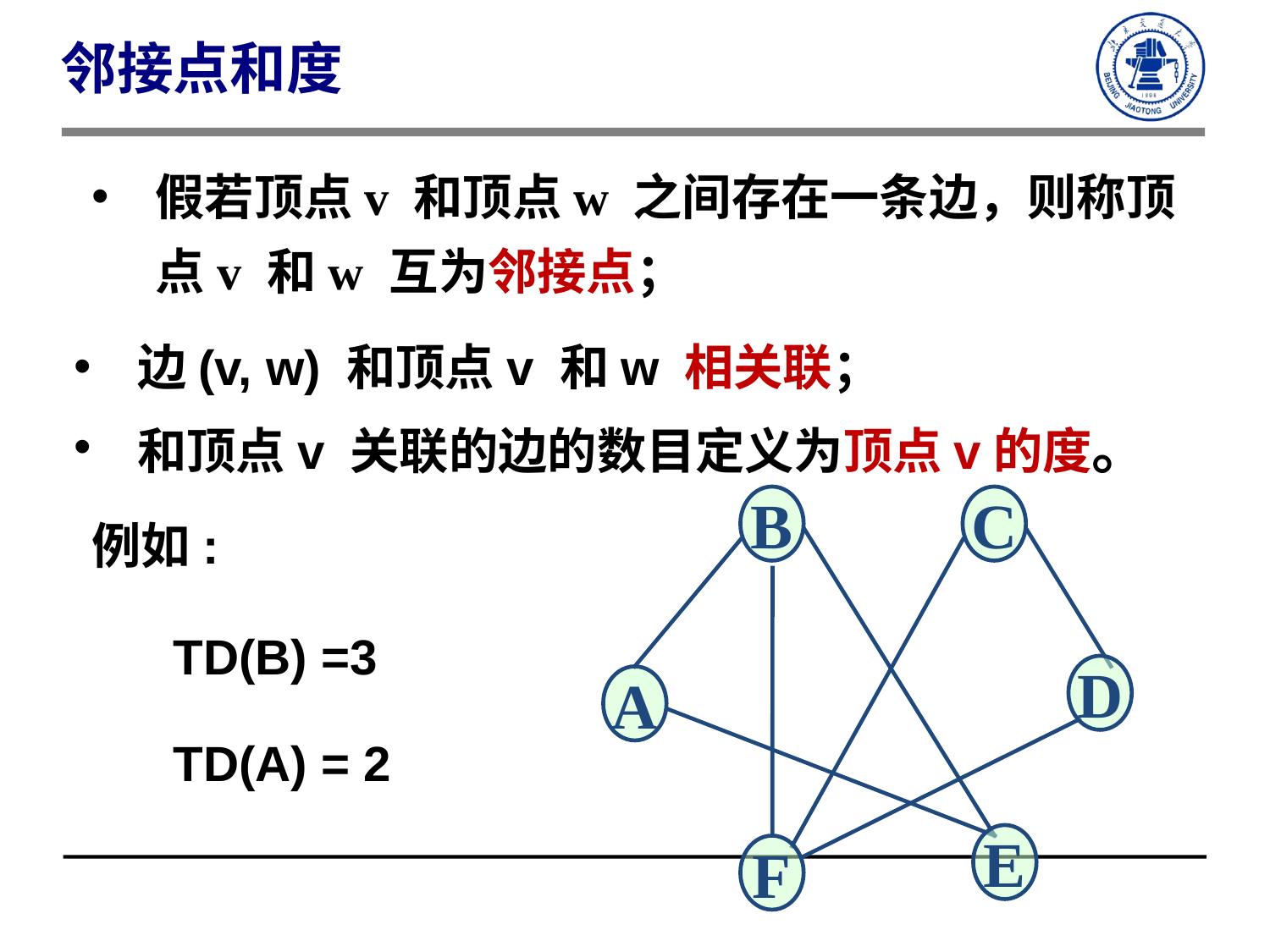

邻接点和度
假若顶点v 和顶点w 之间存在一条边，则称顶点v 和w 互为邻接点；
边(v, w) 和顶点v 和w 相关联；
和顶点v 关联的边的数目定义为顶点v的度。
B
C

D
A

E
F
例如:
TD(B) =3
TD(A) = 2